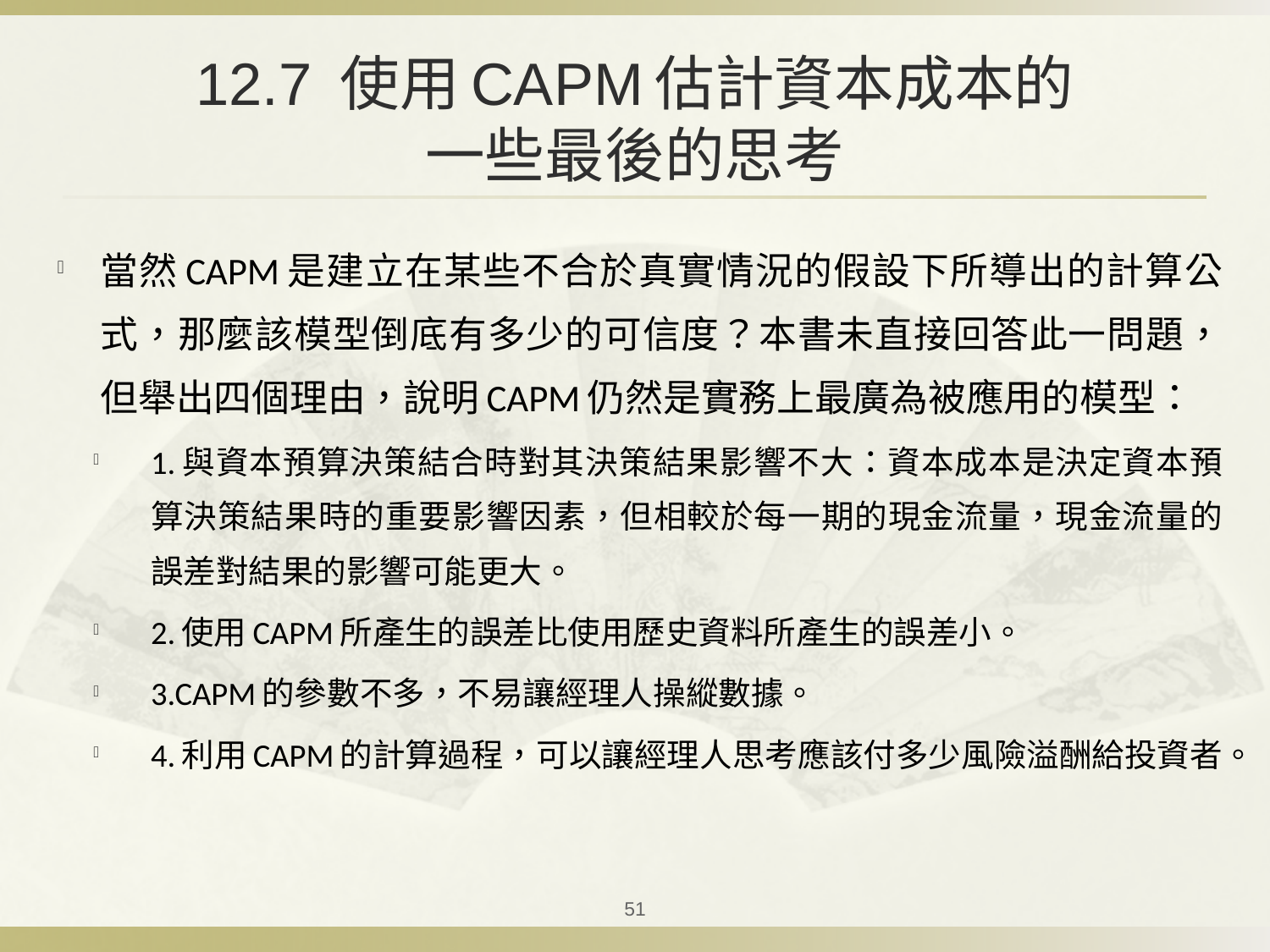

# 12.7 使用CAPM估計資本成本的 一些最後的思考
當然CAPM是建立在某些不合於真實情況的假設下所導出的計算公式，那麼該模型倒底有多少的可信度？本書未直接回答此一問題，但舉出四個理由，說明CAPM仍然是實務上最廣為被應用的模型：
1.與資本預算決策結合時對其決策結果影響不大：資本成本是決定資本預算決策結果時的重要影響因素，但相較於每一期的現金流量，現金流量的誤差對結果的影響可能更大。
2.使用CAPM所產生的誤差比使用歷史資料所產生的誤差小。
3.CAPM的參數不多，不易讓經理人操縱數據。
4.利用CAPM的計算過程，可以讓經理人思考應該付多少風險溢酬給投資者。

51